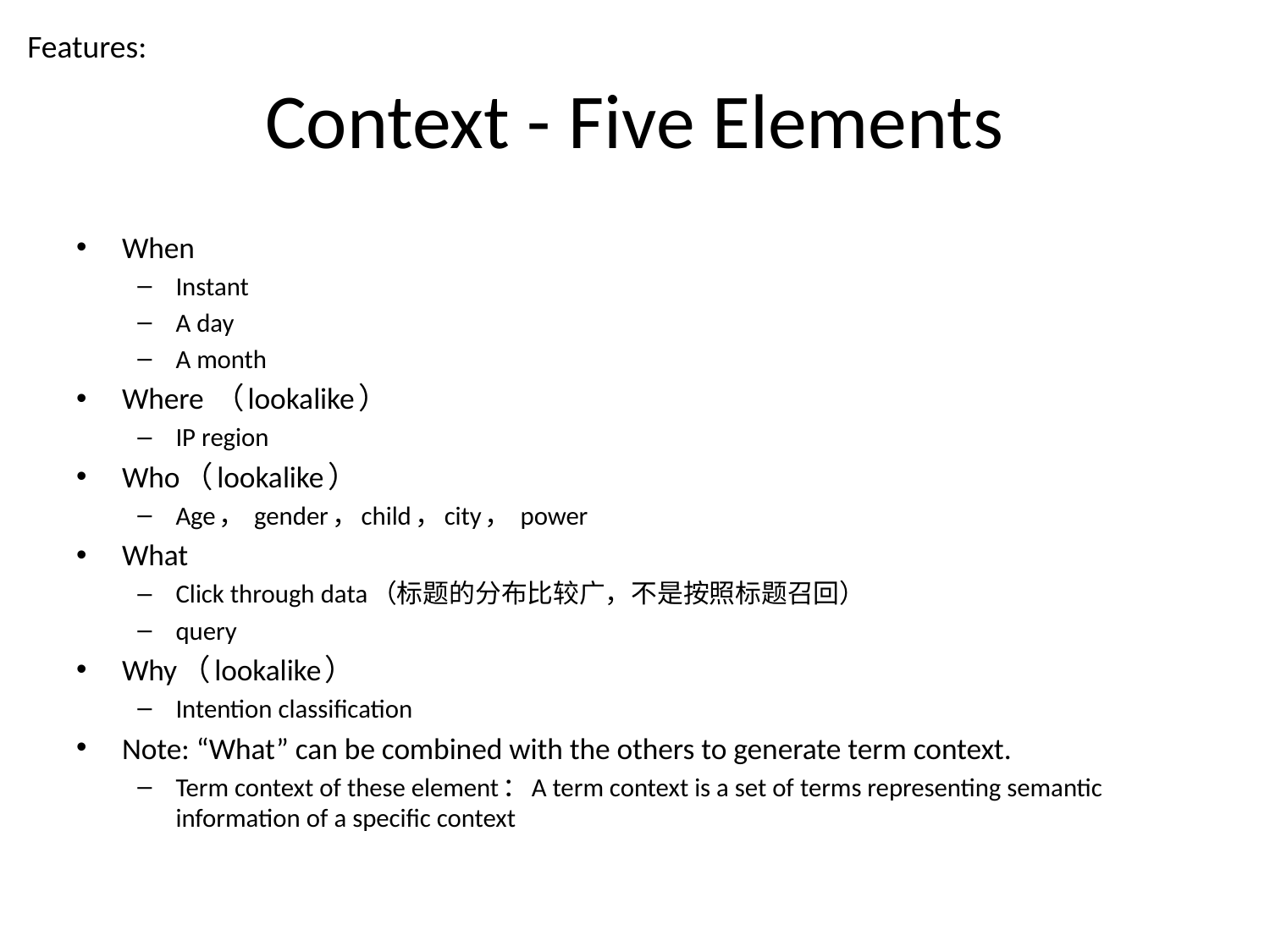

Features:
# Context - Five Elements
When
Instant
A day
A month
Where （lookalike）
IP region
Who（lookalike）
Age， gender，child，city， power
What
Click through data（标题的分布比较广，不是按照标题召回）
query
Why（lookalike）
Intention classification
Note: “What” can be combined with the others to generate term context.
Term context of these element：A term context is a set of terms representing semantic information of a specific context